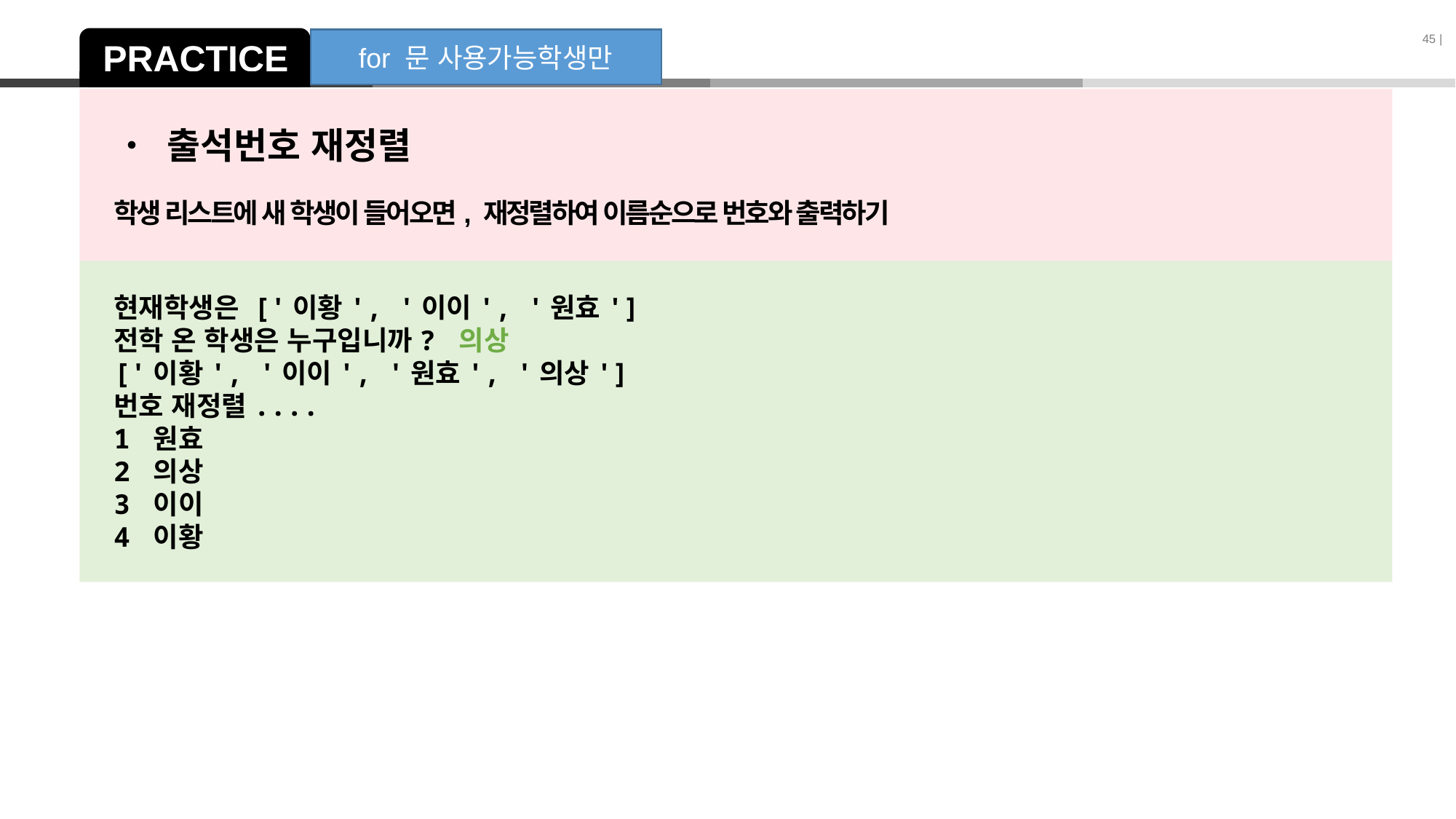

45 |

PRACTICE

for 문 사용가능학생만
• 출석번호 재정렬

학생 리스트에 새 학생이 들어오면, 재정렬하여 이름순으로 번호와 출력하기
현재학생은 ['이황', '이이', '원효']
전학 온 학생은 누구입니까? 의상
['이황', '이이', '원효', '의상']
번호 재정렬....
1 원효
2 의상
3 이이
4 이황